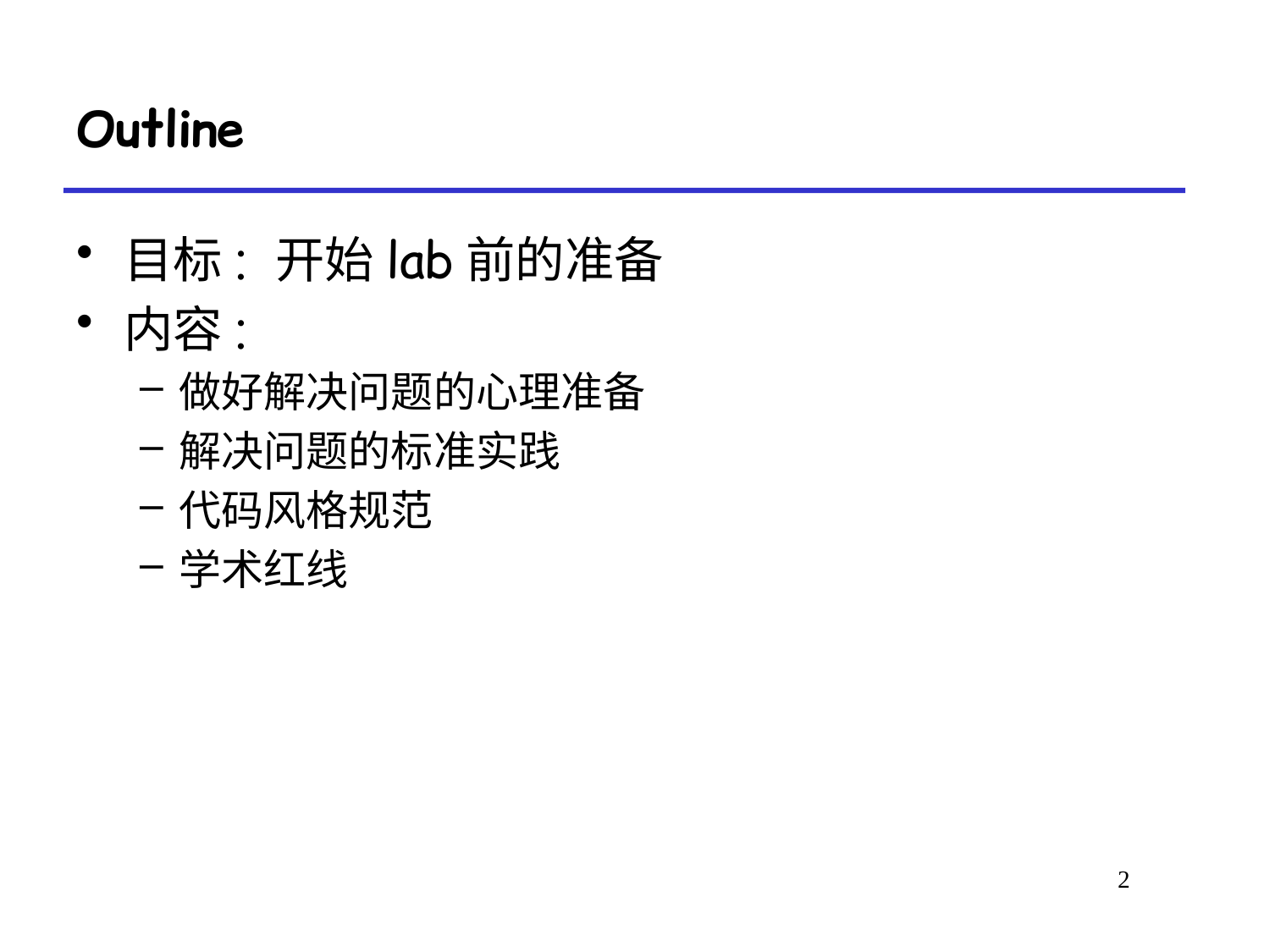

# Outline
目标: 开始lab前的准备
内容:
做好解决问题的心理准备
解决问题的标准实践
代码风格规范
学术红线
2